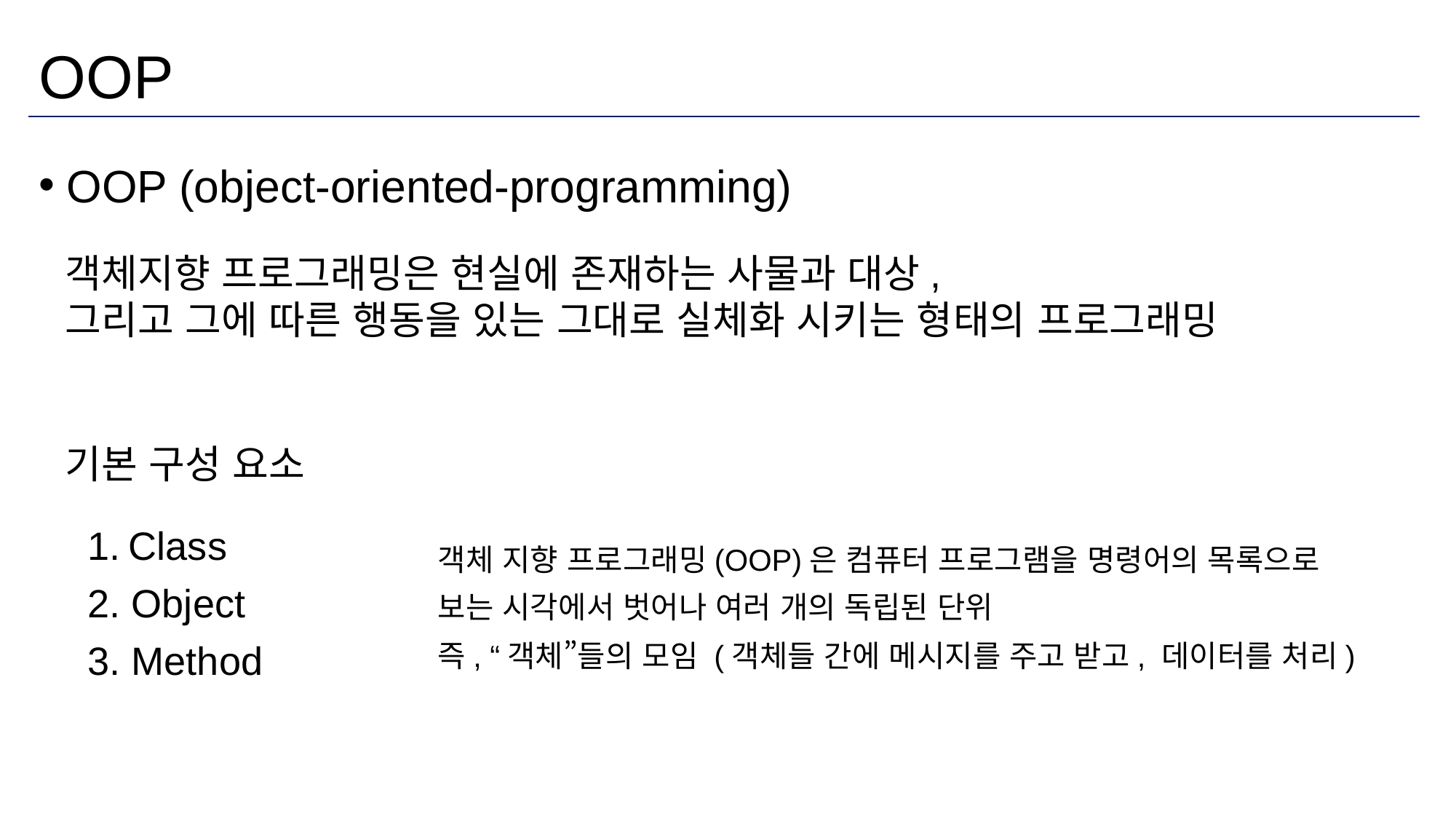

# OOP
OOP (object-oriented-programming)
객체지향 프로그래밍은 현실에 존재하는 사물과 대상,
그리고 그에 따른 행동을 있는 그대로 실체화 시키는 형태의 프로그래밍
기본 구성 요소

 객체 지향 프로그래밍(OOP)은 컴퓨터 프로그램을 명령어의 목록으로
 보는 시각에서 벗어나 여러 개의 독립된 단위
 즉, “객체”들의 모임 (객체들 간에 메시지를 주고 받고, 데이터를 처리)
Class
2. Object
3. Method